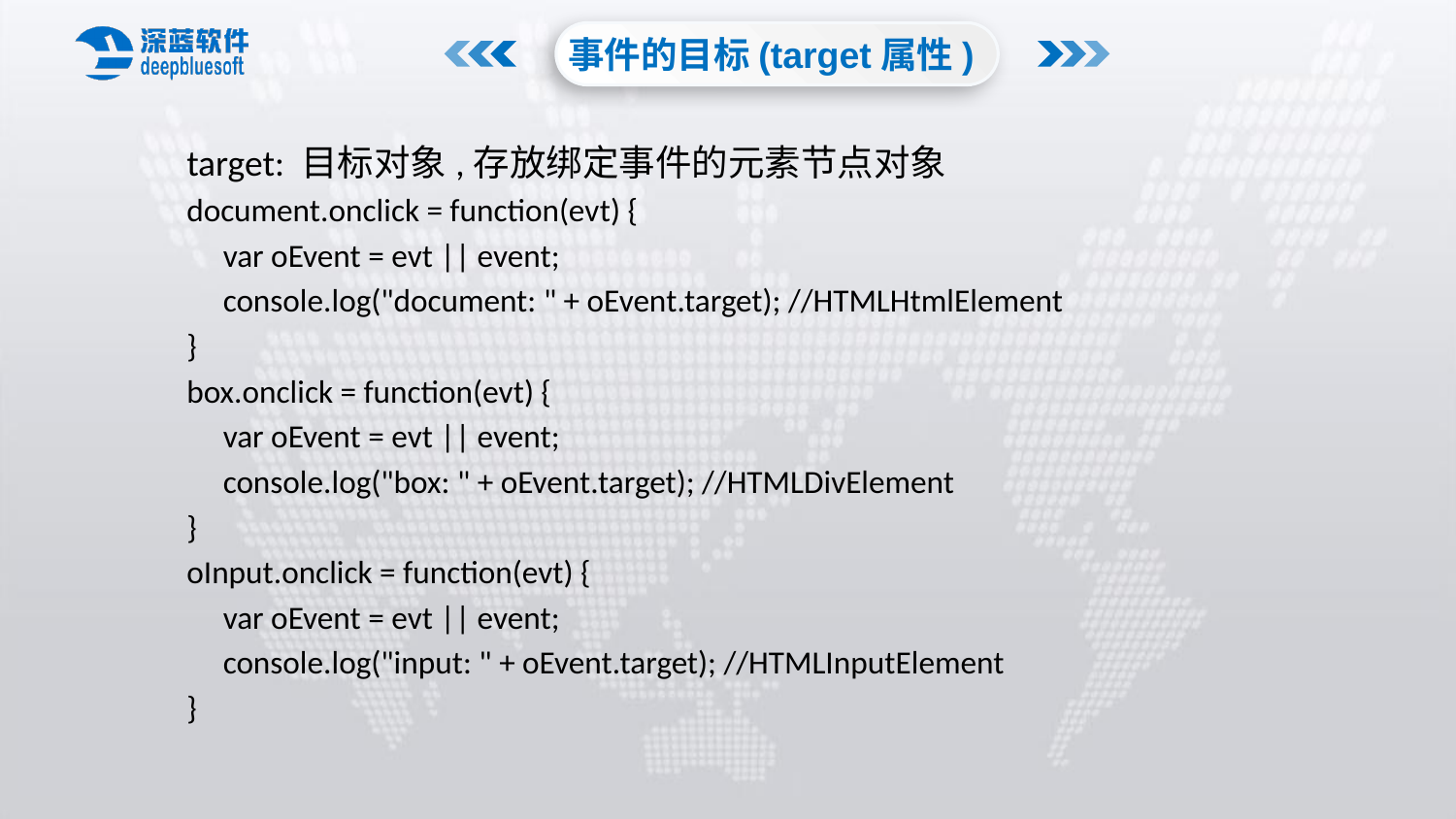

事件的目标(target属性)

target: 目标对象,存放绑定事件的元素节点对象
document.onclick = function(evt) {
     var oEvent = evt || event;
     console.log("document: " + oEvent.target); //HTMLHtmlElement
}
box.onclick = function(evt) {
     var oEvent = evt || event;
     console.log("box: " + oEvent.target); //HTMLDivElement
}
oInput.onclick = function(evt) {
     var oEvent = evt || event;
     console.log("input: " + oEvent.target); //HTMLInputElement
}